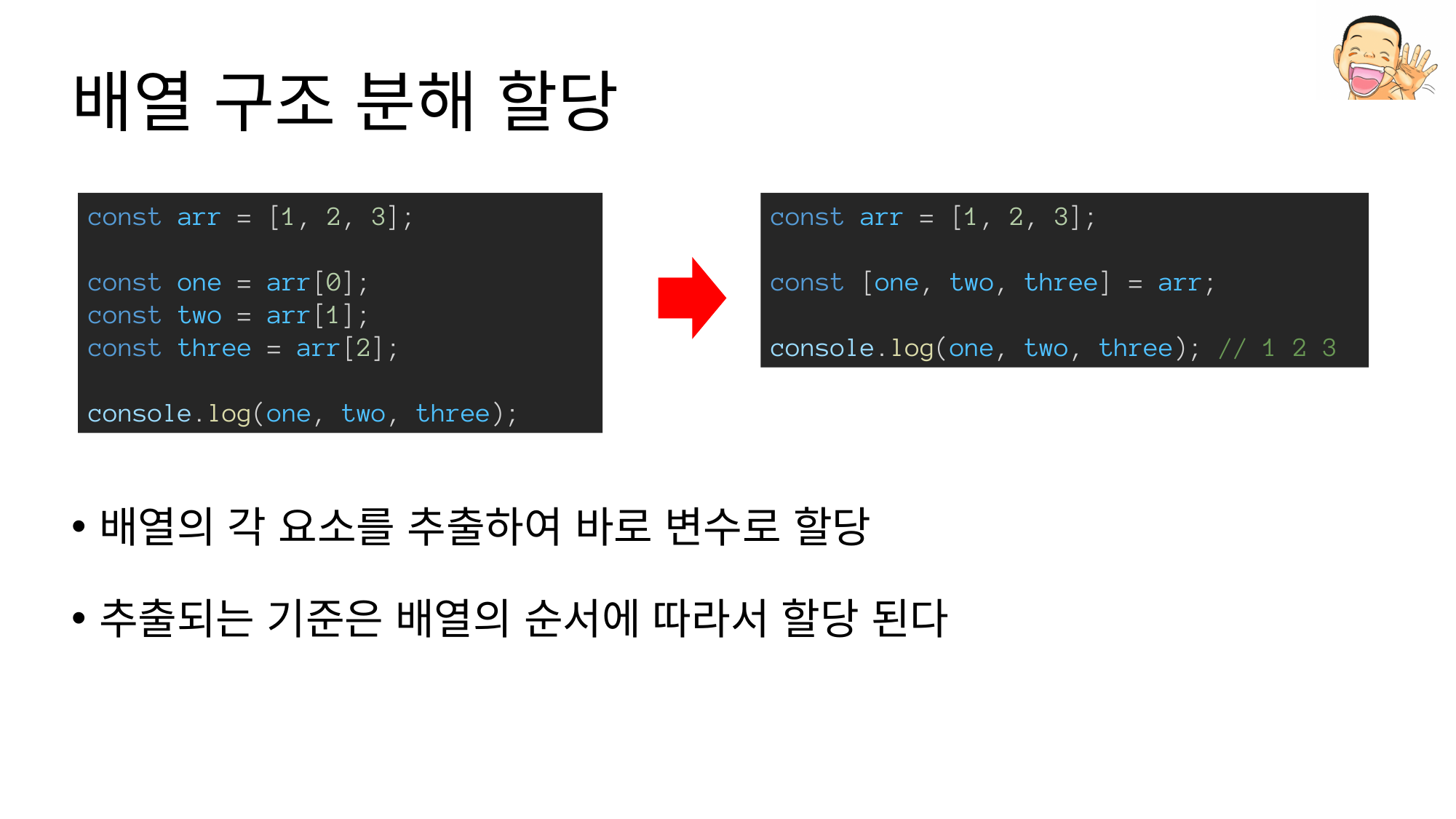

# 배열 구조 분해 할당
const arr = [1, 2, 3];
const one = arr[0];
const two = arr[1];
const three = arr[2];
console.log(one, two, three);
const arr = [1, 2, 3];
const [one, two, three] = arr;
console.log(one, two, three); // 1 2 3

배열의 각 요소를 추출하여 바로 변수로 할당
추출되는 기준은 배열의 순서에 따라서 할당 된다